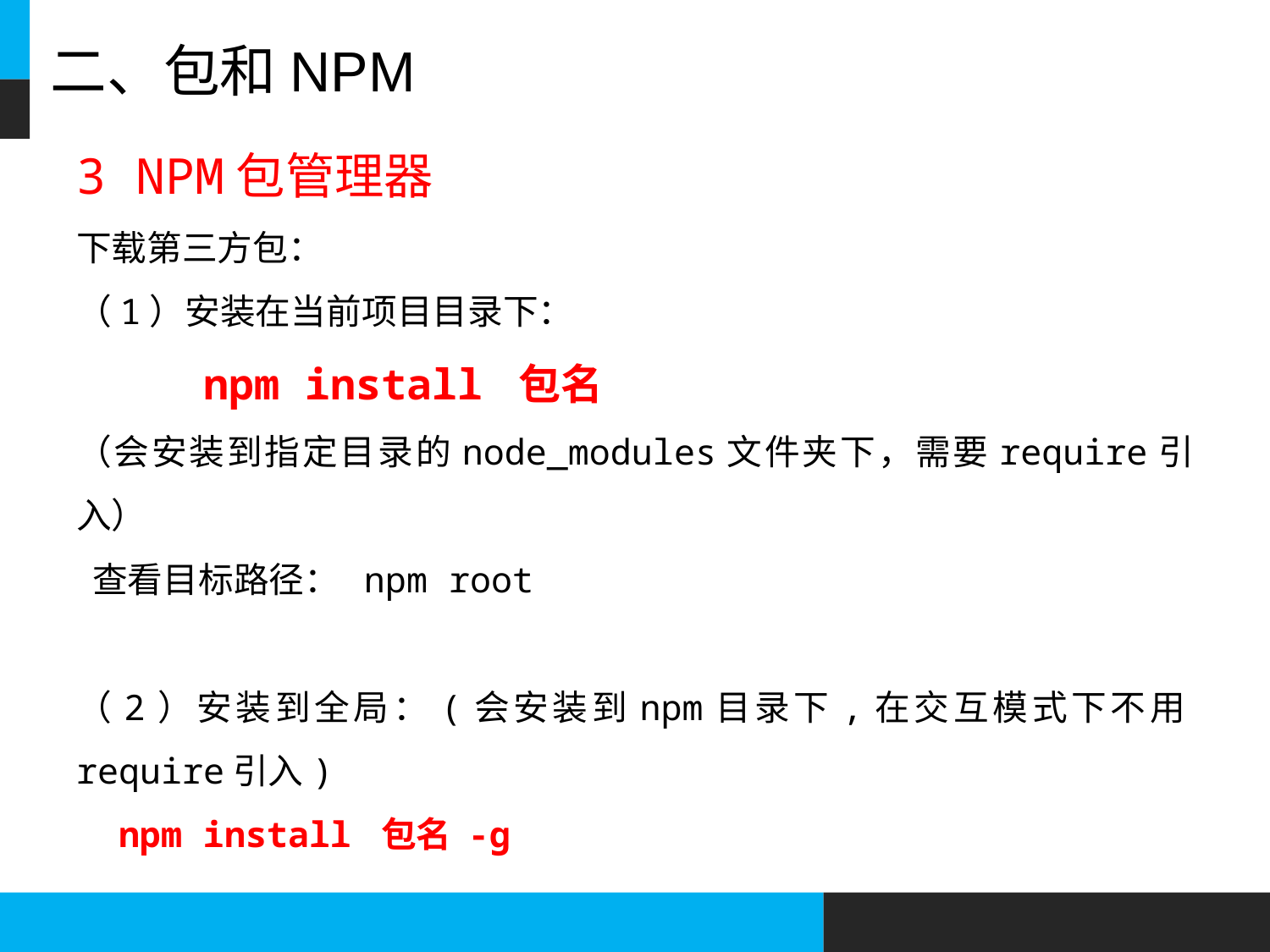

# 二、包和NPM
3 NPM包管理器
下载第三方包：
（1）安装在当前项目目录下：
	npm install 包名
（会安装到指定目录的node_modules文件夹下，需要require引入）
 查看目标路径：  npm root

（2）安装到全局：(会安装到npm目录下,在交互模式下不用require引入)
  npm install 包名 -g